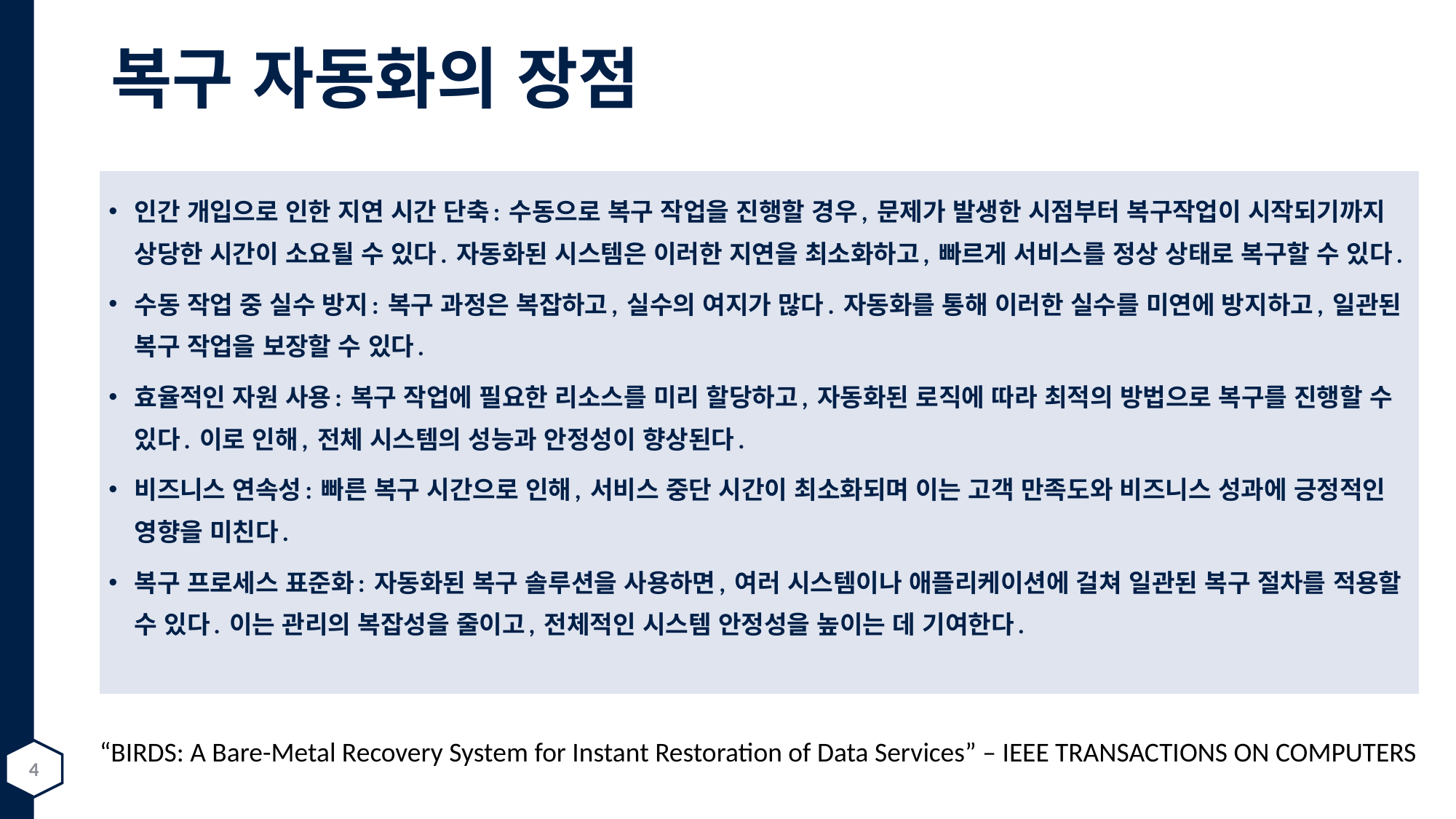

# 복구 자동화의 장점
인간 개입으로 인한 지연 시간 단축: 수동으로 복구 작업을 진행할 경우, 문제가 발생한 시점부터 복구작업이 시작되기까지 상당한 시간이 소요될 수 있다. 자동화된 시스템은 이러한 지연을 최소화하고, 빠르게 서비스를 정상 상태로 복구할 수 있다.
수동 작업 중 실수 방지: 복구 과정은 복잡하고, 실수의 여지가 많다. 자동화를 통해 이러한 실수를 미연에 방지하고, 일관된 복구 작업을 보장할 수 있다.
효율적인 자원 사용: 복구 작업에 필요한 리소스를 미리 할당하고, 자동화된 로직에 따라 최적의 방법으로 복구를 진행할 수 있다. 이로 인해, 전체 시스템의 성능과 안정성이 향상된다.
비즈니스 연속성: 빠른 복구 시간으로 인해, 서비스 중단 시간이 최소화되며 이는 고객 만족도와 비즈니스 성과에 긍정적인 영향을 미친다.
복구 프로세스 표준화: 자동화된 복구 솔루션을 사용하면, 여러 시스템이나 애플리케이션에 걸쳐 일관된 복구 절차를 적용할 수 있다. 이는 관리의 복잡성을 줄이고, 전체적인 시스템 안정성을 높이는 데 기여한다.
“BIRDS: A Bare-Metal Recovery System for Instant Restoration of Data Services” – IEEE TRANSACTIONS ON COMPUTERS
4